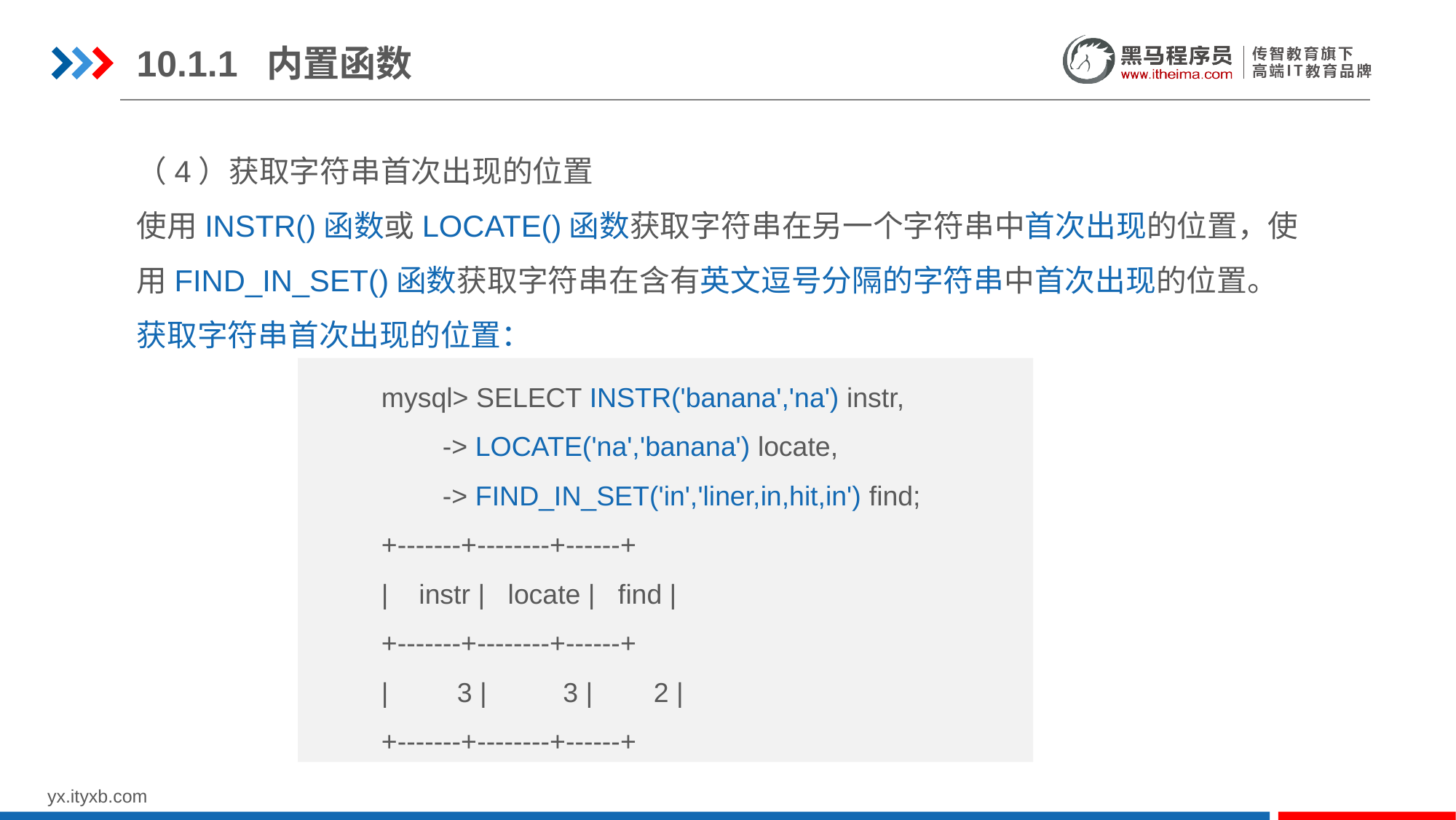

10.1.1  内置函数
（4）获取字符串首次出现的位置
使用INSTR()函数或LOCATE()函数获取字符串在另一个字符串中首次出现的位置，使用FIND_IN_SET()函数获取字符串在含有英文逗号分隔的字符串中首次出现的位置。
获取字符串首次出现的位置：
mysql> SELECT INSTR('banana','na') instr,
        -> LOCATE('na','banana') locate,
        -> FIND_IN_SET('in','liner,in,hit,in') find;
+-------+--------+------+
|    instr |   locate |   find |
+-------+--------+------+
|         3 |          3 |        2 |
+-------+--------+------+